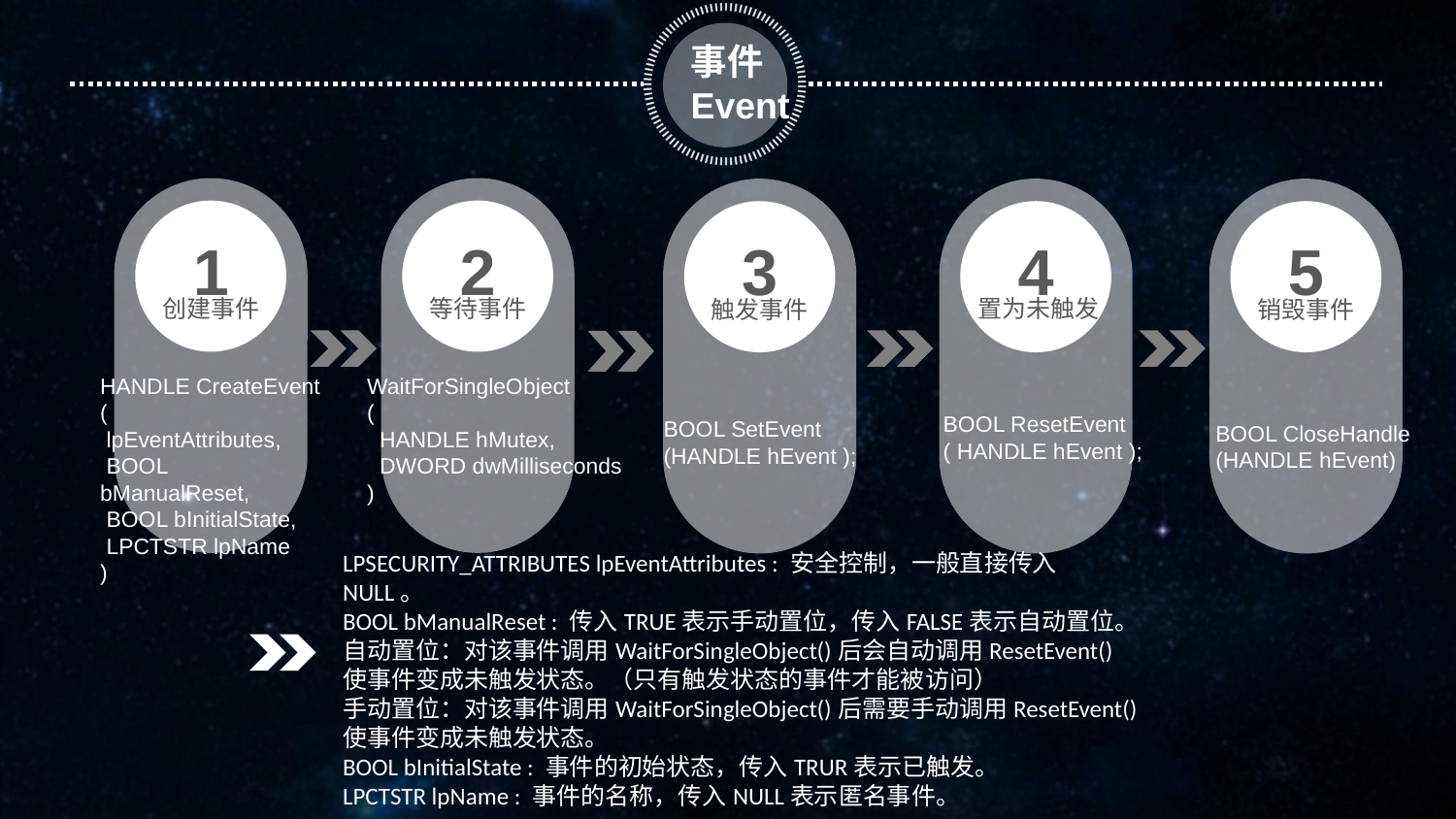

事件Event
1

创建事件
HANDLE CreateEvent
(
 lpEventAttributes,
 BOOL bManualReset,
 BOOL bInitialState,
 LPCTSTR lpName
)

2

等待事件
WaitForSingleObject
(
  HANDLE hMutex,
  DWORD dwMilliseconds
)
);

5

销毁事件
BOOL CloseHandle
(HANDLE hEvent)
4

置为未触发
BOOL ResetEvent ( HANDLE hEvent );
3

触发事件
BOOL SetEvent (HANDLE hEvent );

LPSECURITY_ATTRIBUTES lpEventAttributes : 安全控制，一般直接传入NULL。
BOOL bManualReset : 传入TRUE表示手动置位，传入FALSE表示自动置位。
自动置位：对该事件调用WaitForSingleObject()后会自动调用ResetEvent()使事件变成未触发状态。（只有触发状态的事件才能被访问）
手动置位：对该事件调用WaitForSingleObject()后需要手动调用ResetEvent()使事件变成未触发状态。
BOOL bInitialState : 事件的初始状态，传入TRUR表示已触发。
LPCTSTR lpName : 事件的名称，传入NULL表示匿名事件。